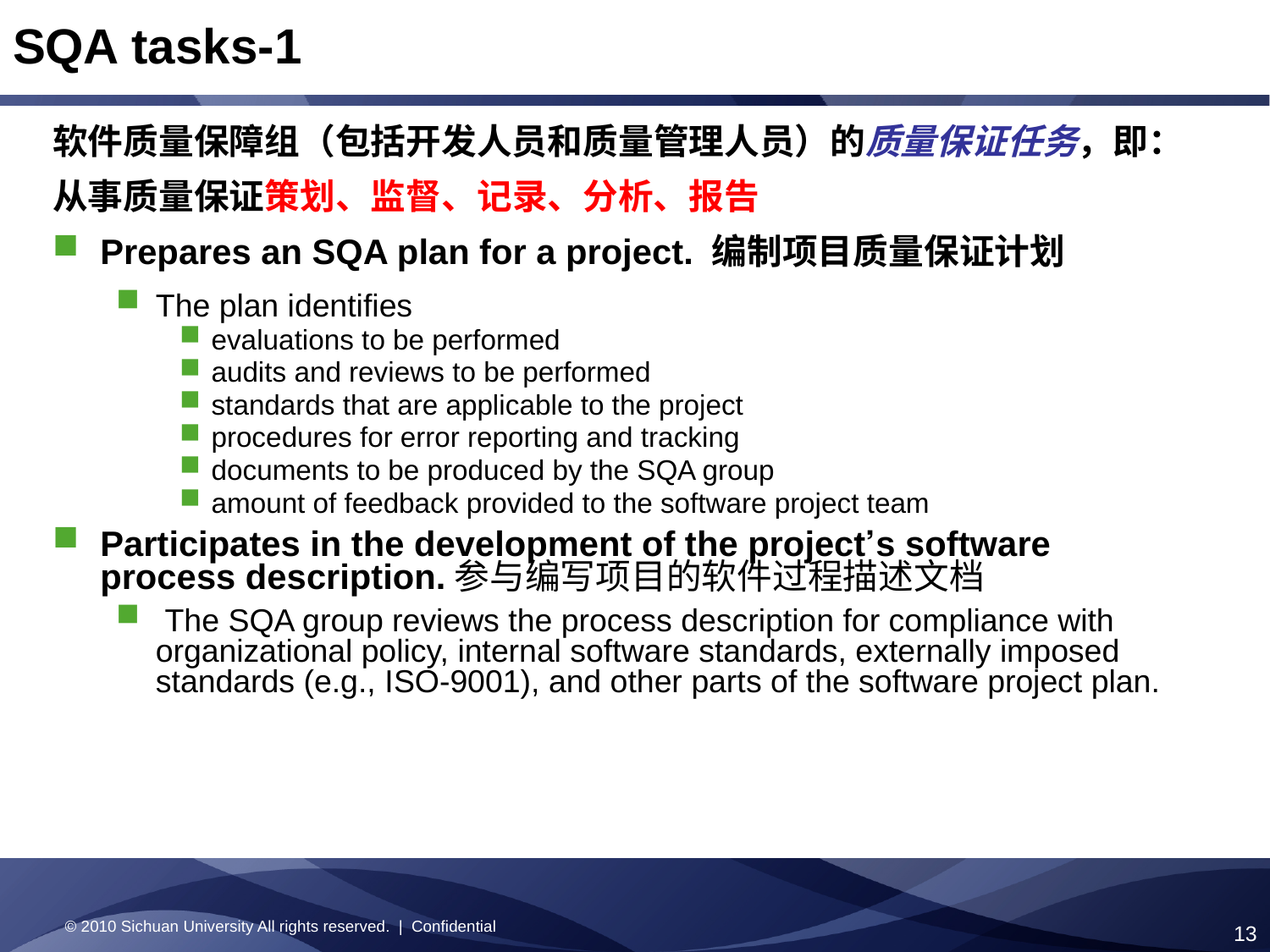

# SQA tasks-1
软件质量保障组（包括开发人员和质量管理人员）的质量保证任务，即：
从事质量保证策划、监督、记录、分析、报告
Prepares an SQA plan for a project. 编制项目质量保证计划
The plan identifies
evaluations to be performed
audits and reviews to be performed
standards that are applicable to the project
procedures for error reporting and tracking
documents to be produced by the SQA group
amount of feedback provided to the software project team
Participates in the development of the project’s software process description.参与编写项目的软件过程描述文档
 The SQA group reviews the process description for compliance with organizational policy, internal software standards, externally imposed standards (e.g., ISO-9001), and other parts of the software project plan.
© 2010 Sichuan University All rights reserved.  |  Confidential
13